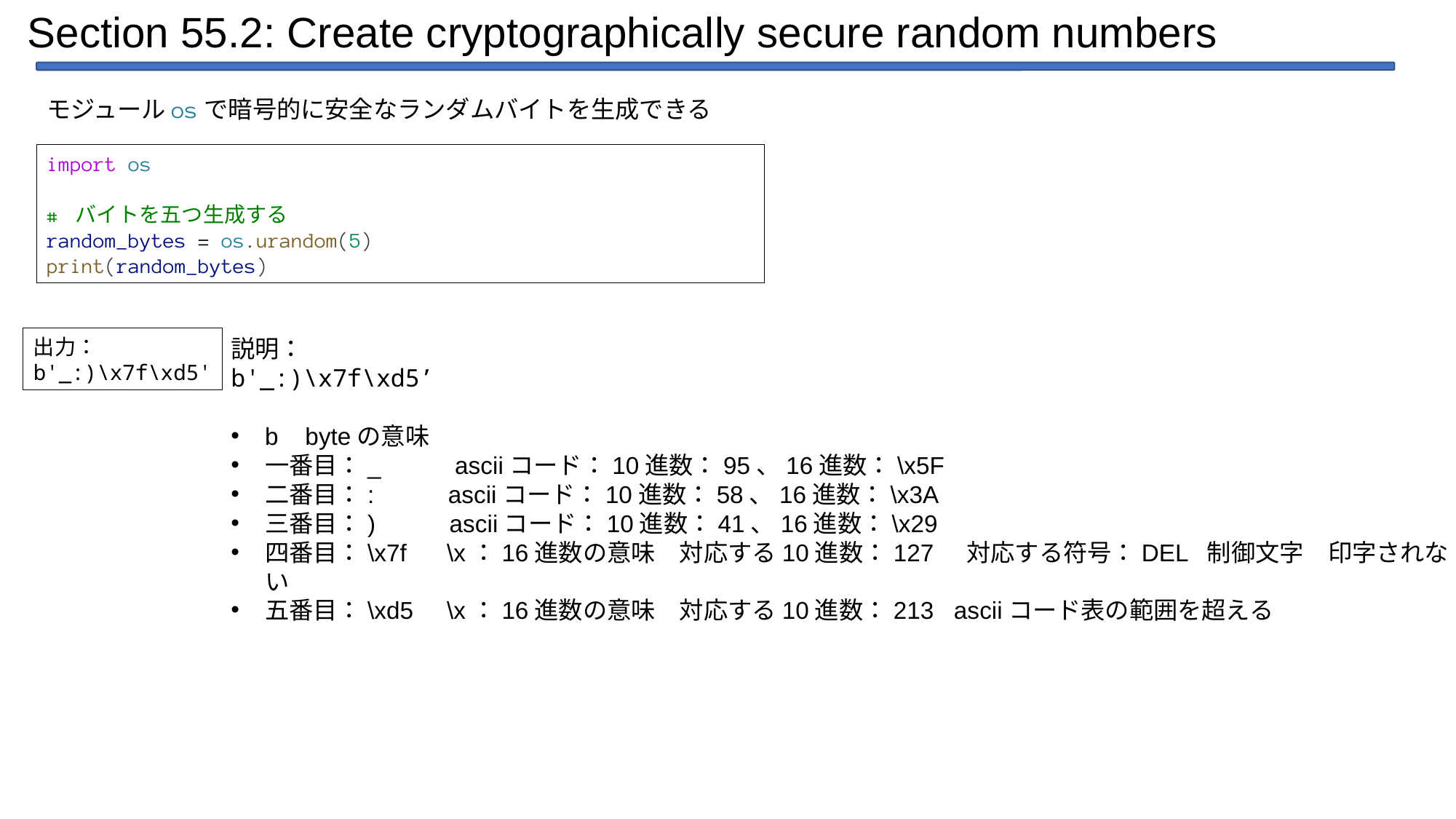

Section 55.2: Create cryptographically secure random numbers

モジュールosで暗号的に安全なランダムバイトを生成できる
import os
# バイトを五つ生成する
random_bytes = os.urandom(5)
print(random_bytes)
出力：
b'_:)\x7f\xd5'
説明：
b'_:)\x7f\xd5’

b    byteの意味
一番目：_           asciiコード：10進数：95、16進数：\x5F
二番目：:           asciiコード：10進数：58、16進数：\x3A
三番目：)           asciiコード：10進数：41、16進数：\x29
四番目：\x7f      \x：16進数の意味　対応する10進数：127    対応する符号：DEL  制御文字　印字されない
五番目：\xd5     \x：16進数の意味　対応する10進数：213   asciiコード表の範囲を超える